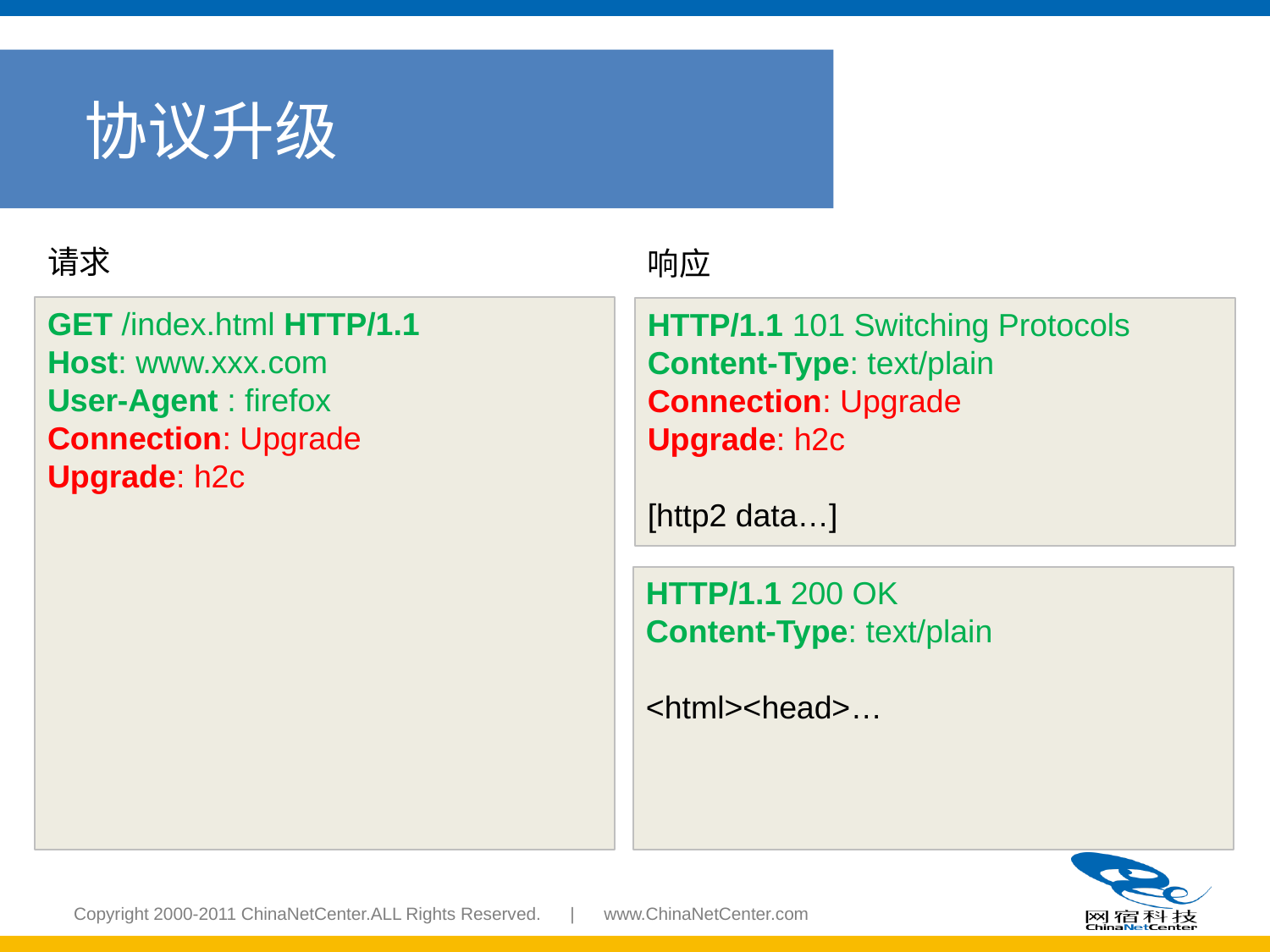

协议升级
请求
响应
GET /index.html HTTP/1.1
Host: www.xxx.com
User-Agent : firefox
Connection: Upgrade
Upgrade: h2c
HTTP/1.1 101 Switching Protocols
Content-Type: text/plain
Connection: Upgrade
Upgrade: h2c

[http2 data…]
HTTP/1.1 200 OK
Content-Type: text/plain

<html><head>…